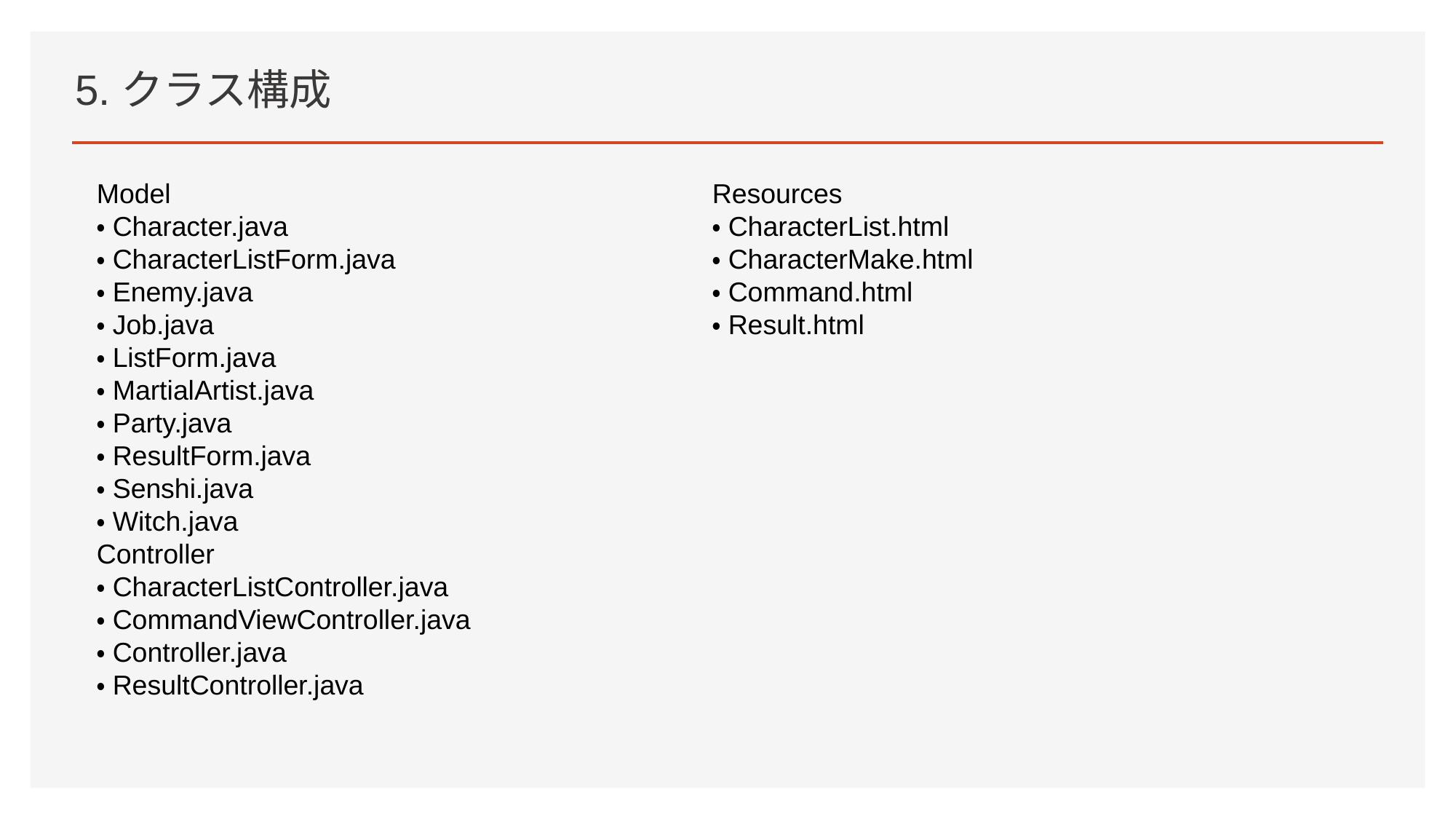

5.クラス構成
Resources
・CharacterList.html
・CharacterMake.html
・Command.html
・Result.html
Model
・Character.java
・CharacterListForm.java
・Enemy.java
・Job.java
・ListForm.java
・MartialArtist.java
・Party.java
・ResultForm.java
・Senshi.java
・Witch.java
Controller
・CharacterListController.java
・CommandViewController.java
・Controller.java
・ResultController.java